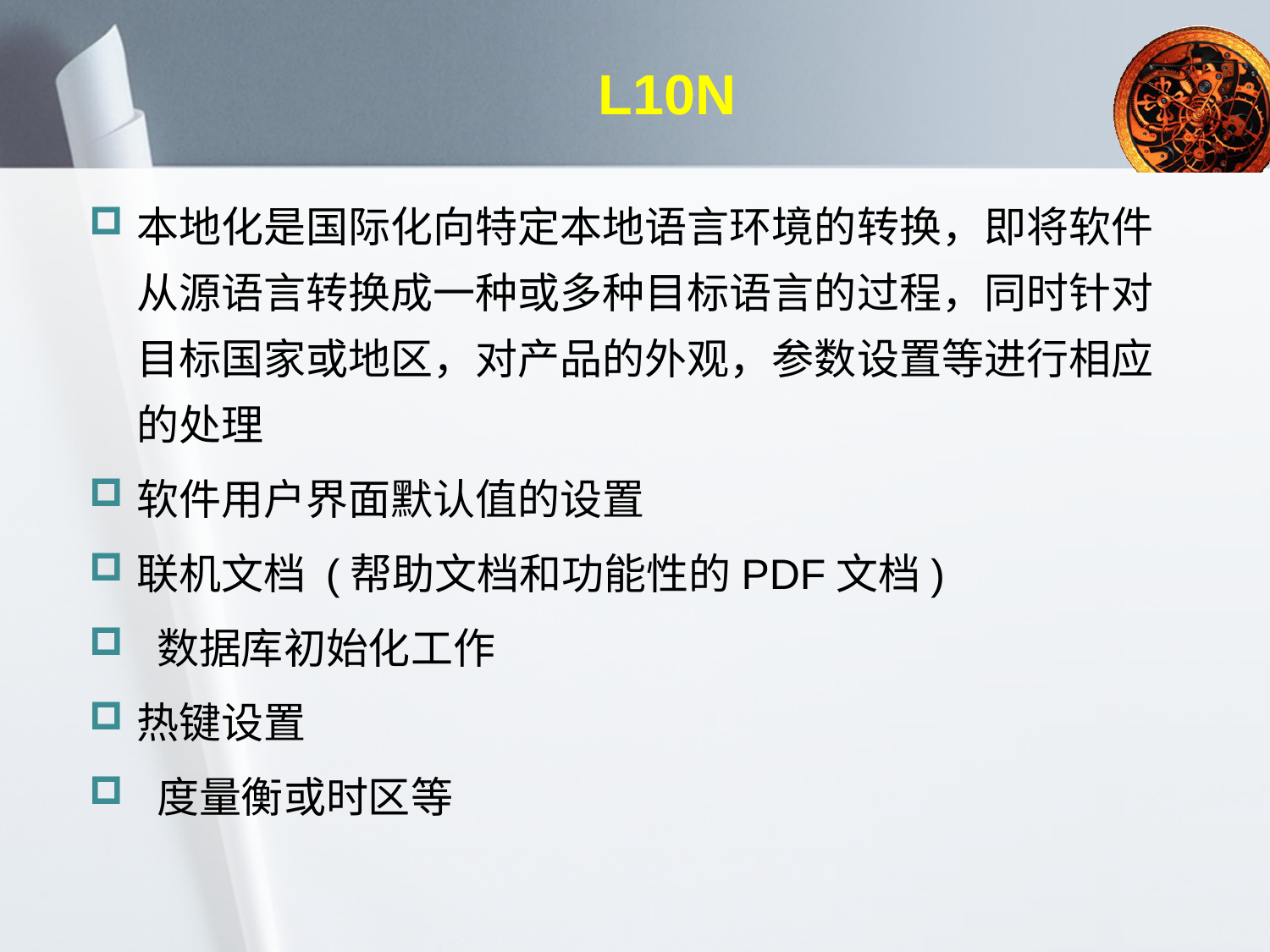

# L10N
本地化是国际化向特定本地语言环境的转换，即将软件从源语言转换成一种或多种目标语言的过程，同时针对目标国家或地区，对产品的外观，参数设置等进行相应的处理
软件用户界面默认值的设置
联机文档 (帮助文档和功能性的PDF文档)
 数据库初始化工作
热键设置
 度量衡或时区等